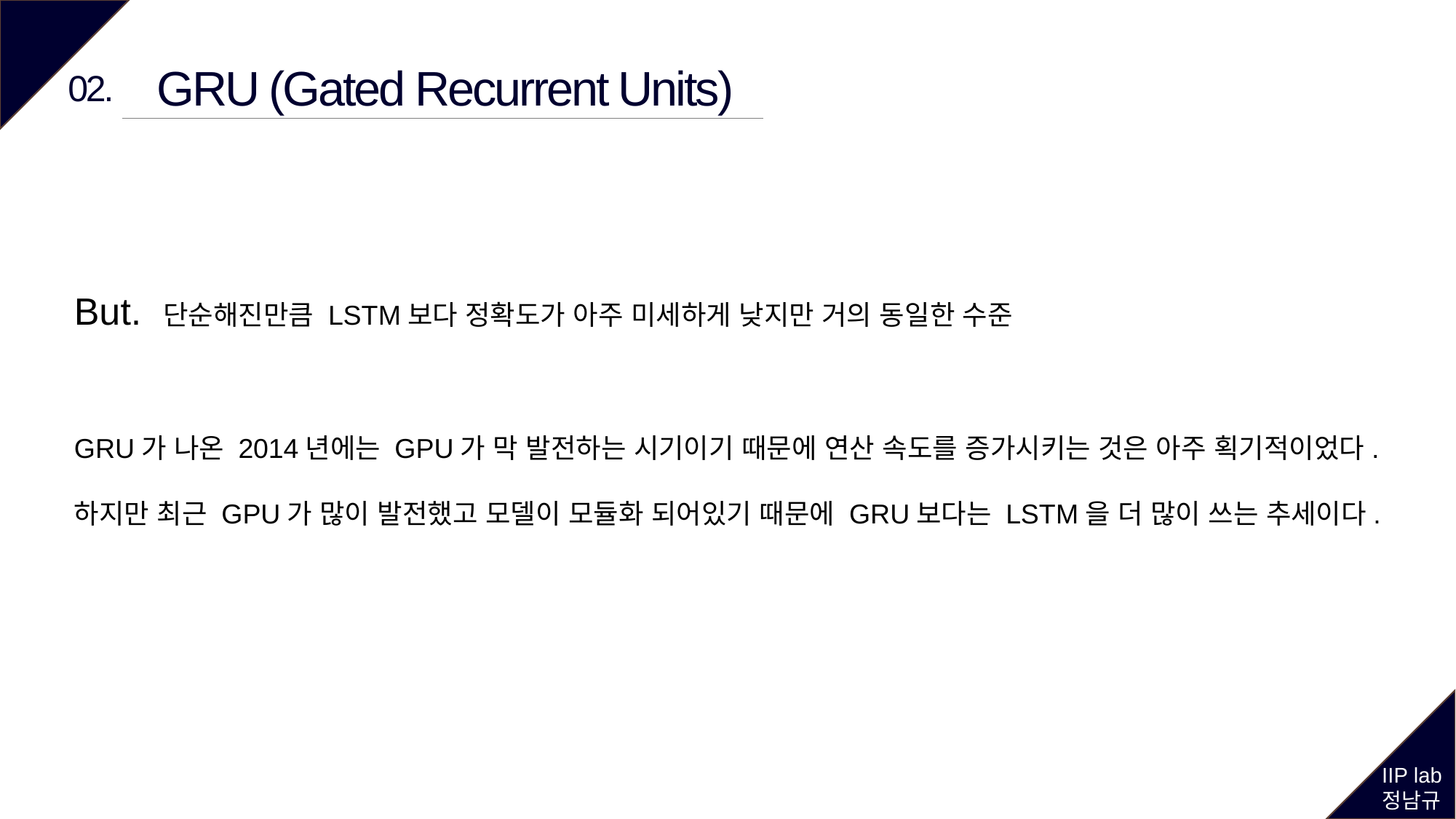

GRU (Gated Recurrent Units)
02.
But.  단순해진만큼 LSTM보다 정확도가 아주 미세하게 낮지만 거의 동일한 수준

GRU가 나온 2014년에는 GPU가 막 발전하는 시기이기 때문에 연산 속도를 증가시키는 것은 아주 획기적이었다.

하지만 최근 GPU가 많이 발전했고 모델이 모듈화 되어있기 때문에 GRU보다는 LSTM을 더 많이 쓰는 추세이다.
IIP lab
정남규